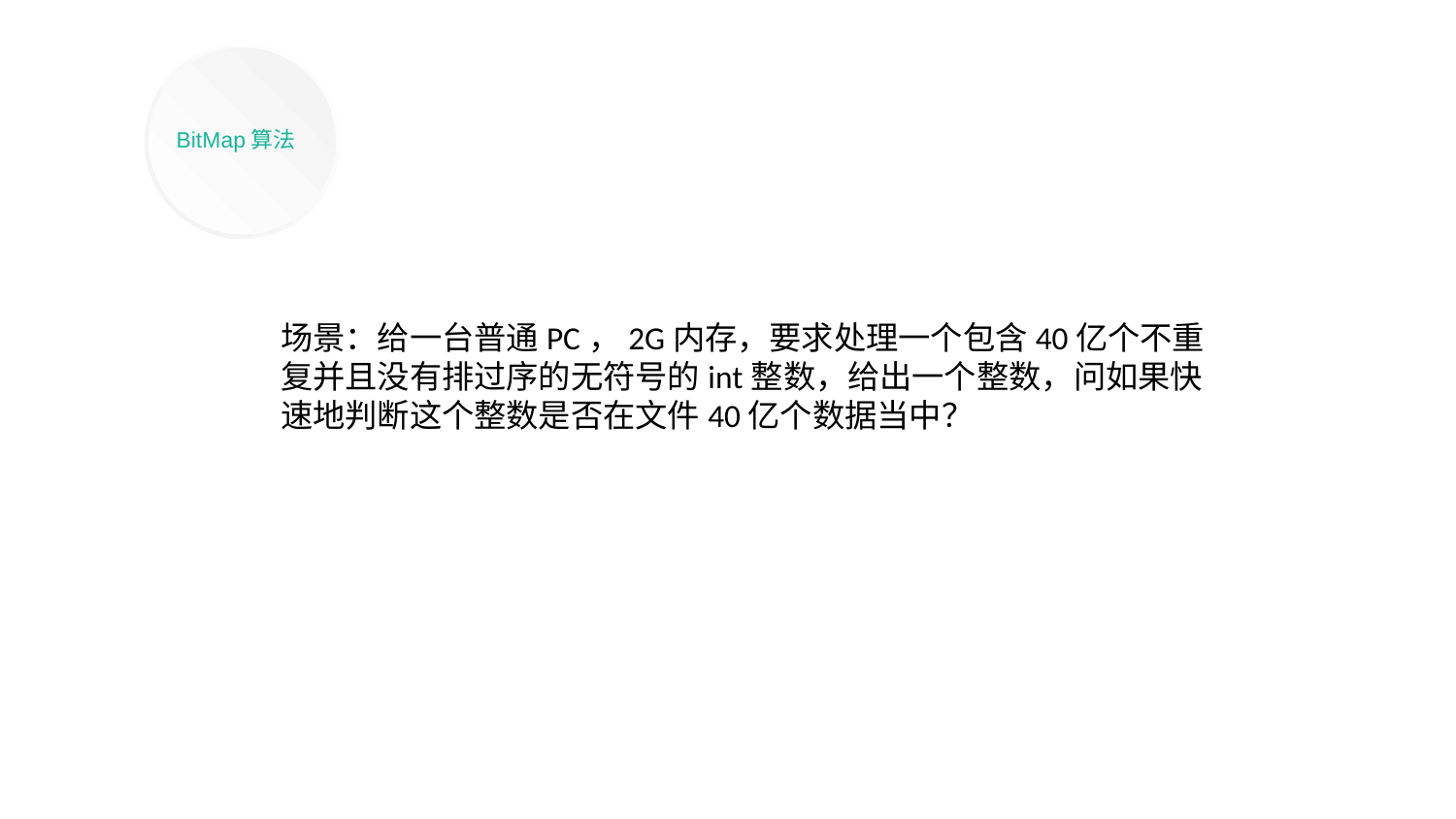

BitMap算法
场景：给一台普通PC，2G内存，要求处理一个包含40亿个不重复并且没有排过序的无符号的int整数，给出一个整数，问如果快速地判断这个整数是否在文件40亿个数据当中？